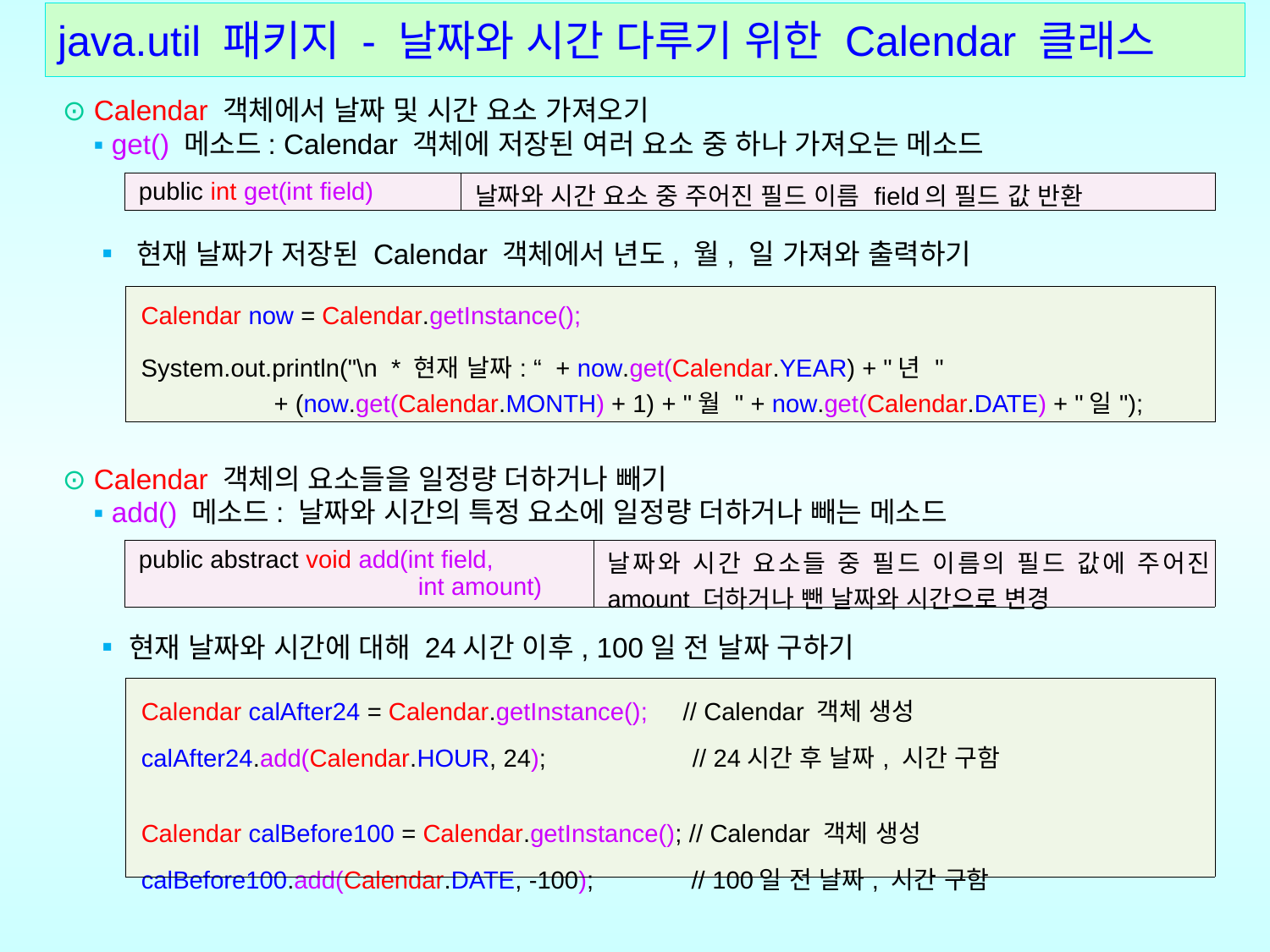

# java.util 패키지 - 날짜와 시간 다루기 위한 Calendar 클래스
⊙ Calendar 객체에서 날짜 및 시간 요소 가져오기
    ▪ get() 메소드: Calendar 객체에 저장된 여러 요소 중 하나 가져오는 메소드

    ▪ 현재 날짜가 저장된 Calendar 객체에서 년도, 월, 일 가져와 출력하기

⊙ Calendar 객체의 요소들을 일정량 더하거나 빼기
    ▪ add() 메소드: 날짜와 시간의 특정 요소에 일정량 더하거나 빼는 메소드

    ▪현재 날짜와 시간에 대해 24시간 이후, 100일 전 날짜 구하기
| public int get(int field) | 날짜와 시간 요소 중 주어진 필드 이름 field의 필드 값 반환 |
| --- | --- |
| Calendar now = Calendar.getInstance(); System.out.println("\n \* 현재 날짜: “ + now.get(Calendar.YEAR) + "년 " + (now.get(Calendar.MONTH) + 1) + "월 " + now.get(Calendar.DATE) + "일"); |
| --- |
| public abstract void add(int field, int amount) | 날짜와 시간 요소들 중 필드 이름의 필드 값에 주어진 amount 더하거나 뺀 날짜와 시간으로 변경 |
| --- | --- |
| Calendar calAfter24 = Calendar.getInstance(); // Calendar 객체 생성 calAfter24.add(Calendar.HOUR, 24); // 24시간 후 날짜, 시간 구함 Calendar calBefore100 = Calendar.getInstance(); // Calendar 객체 생성 calBefore100.add(Calendar.DATE, -100); // 100일 전 날짜, 시간 구함 |
| --- |